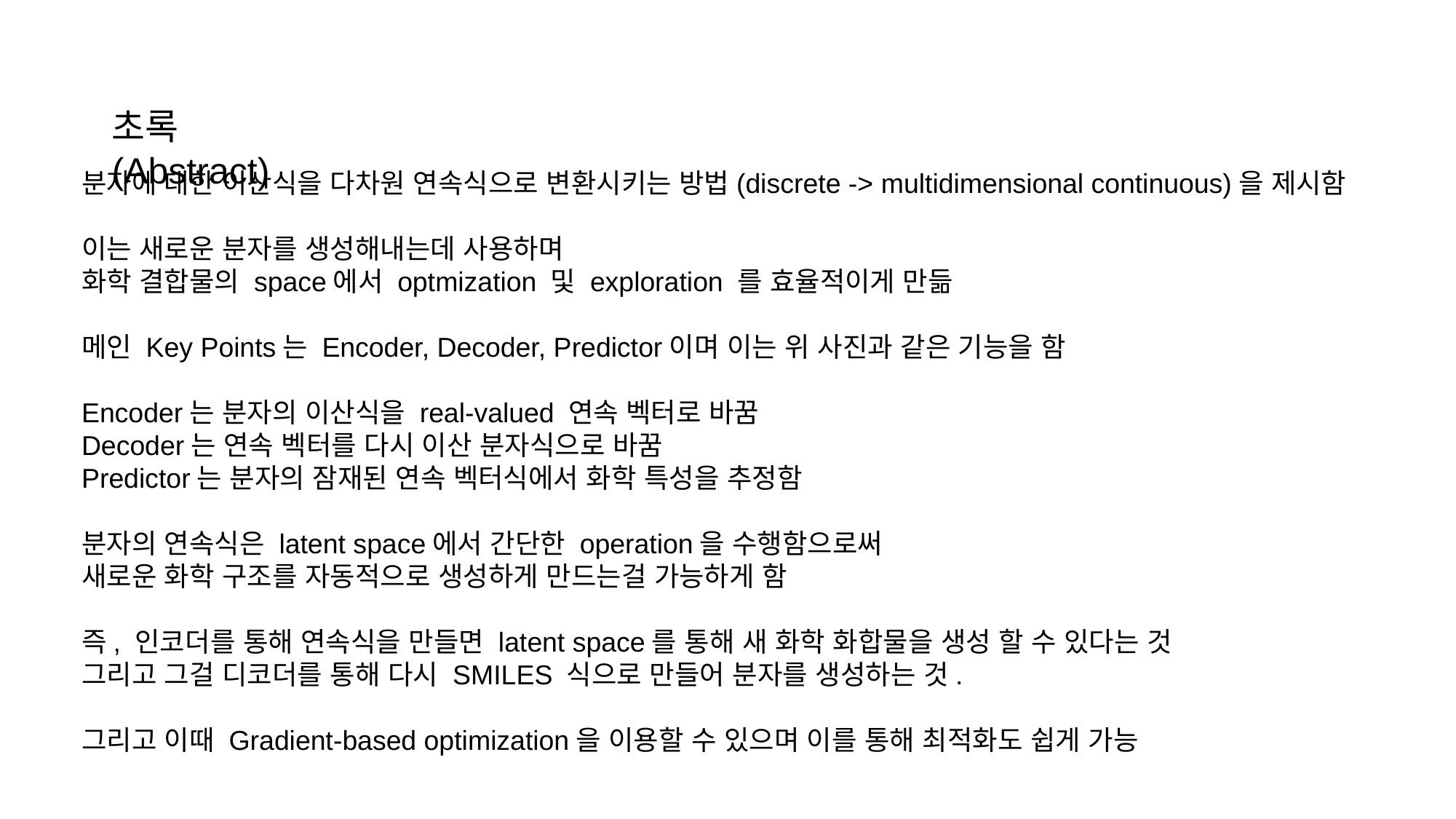

초록(Abstract)

분자에 대한 이산식을 다차원 연속식으로 변환시키는 방법(discrete -> multidimensional continuous)을 제시함

이는 새로운 분자를 생성해내는데 사용하며
화학 결합물의 space에서 optmization 및 exploration 를 효율적이게 만듦

메인 Key Points는 Encoder, Decoder, Predictor이며 이는 위 사진과 같은 기능을 함

Encoder는 분자의 이산식을 real-valued 연속 벡터로 바꿈
Decoder는 연속 벡터를 다시 이산 분자식으로 바꿈
Predictor는 분자의 잠재된 연속 벡터식에서 화학 특성을 추정함

분자의 연속식은 latent space에서 간단한 operation을 수행함으로써
새로운 화학 구조를 자동적으로 생성하게 만드는걸 가능하게 함

즉, 인코더를 통해 연속식을 만들면 latent space를 통해 새 화학 화합물을 생성 할 수 있다는 것
그리고 그걸 디코더를 통해 다시 SMILES 식으로 만들어 분자를 생성하는 것.

그리고 이때 Gradient-based optimization을 이용할 수 있으며 이를 통해 최적화도 쉽게 가능